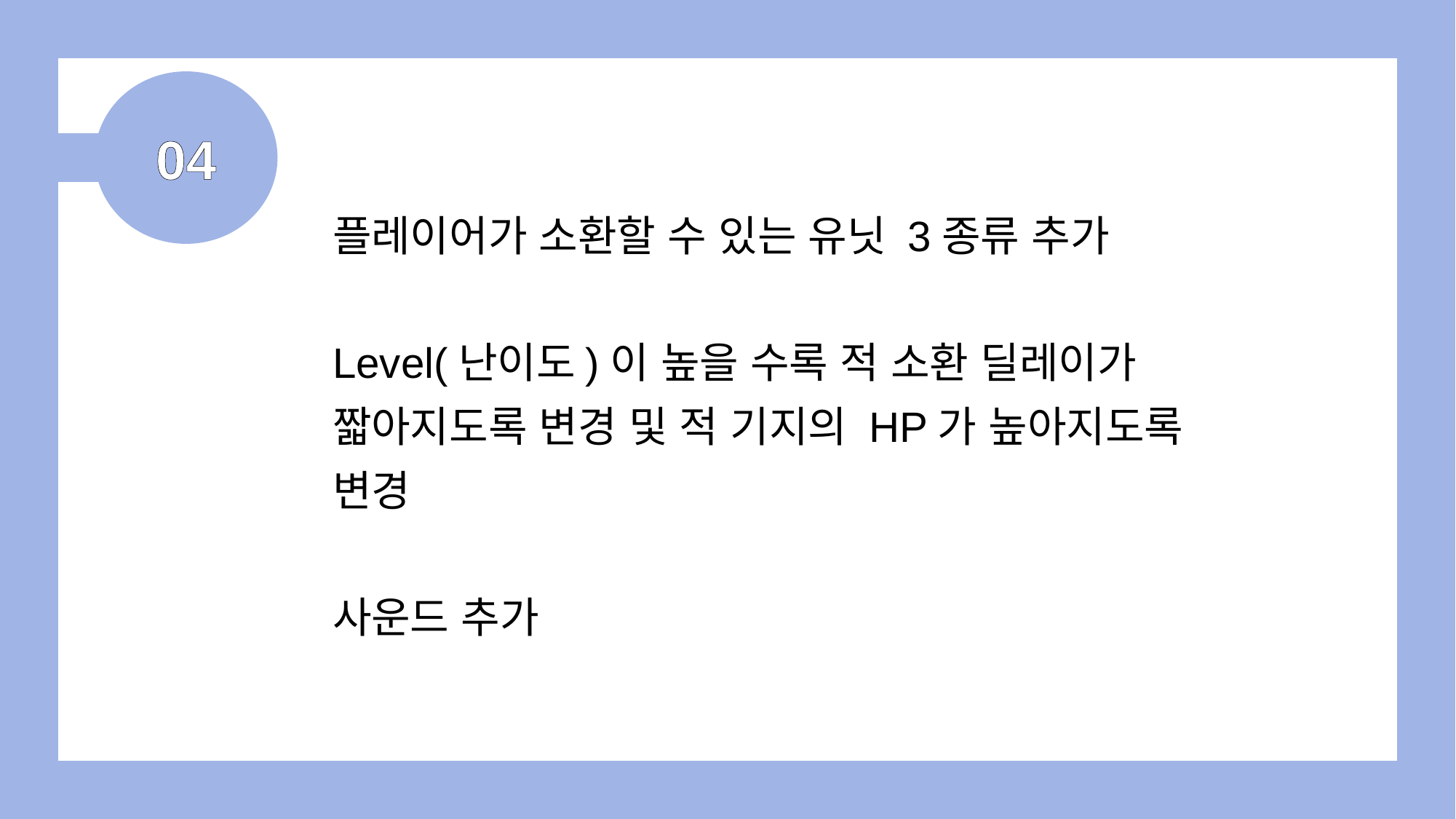

04

플레이어가 소환할 수 있는 유닛 3종류 추가

Level(난이도)이 높을 수록 적 소환 딜레이가 짧아지도록 변경 및 적 기지의 HP가 높아지도록 변경

사운드 추가